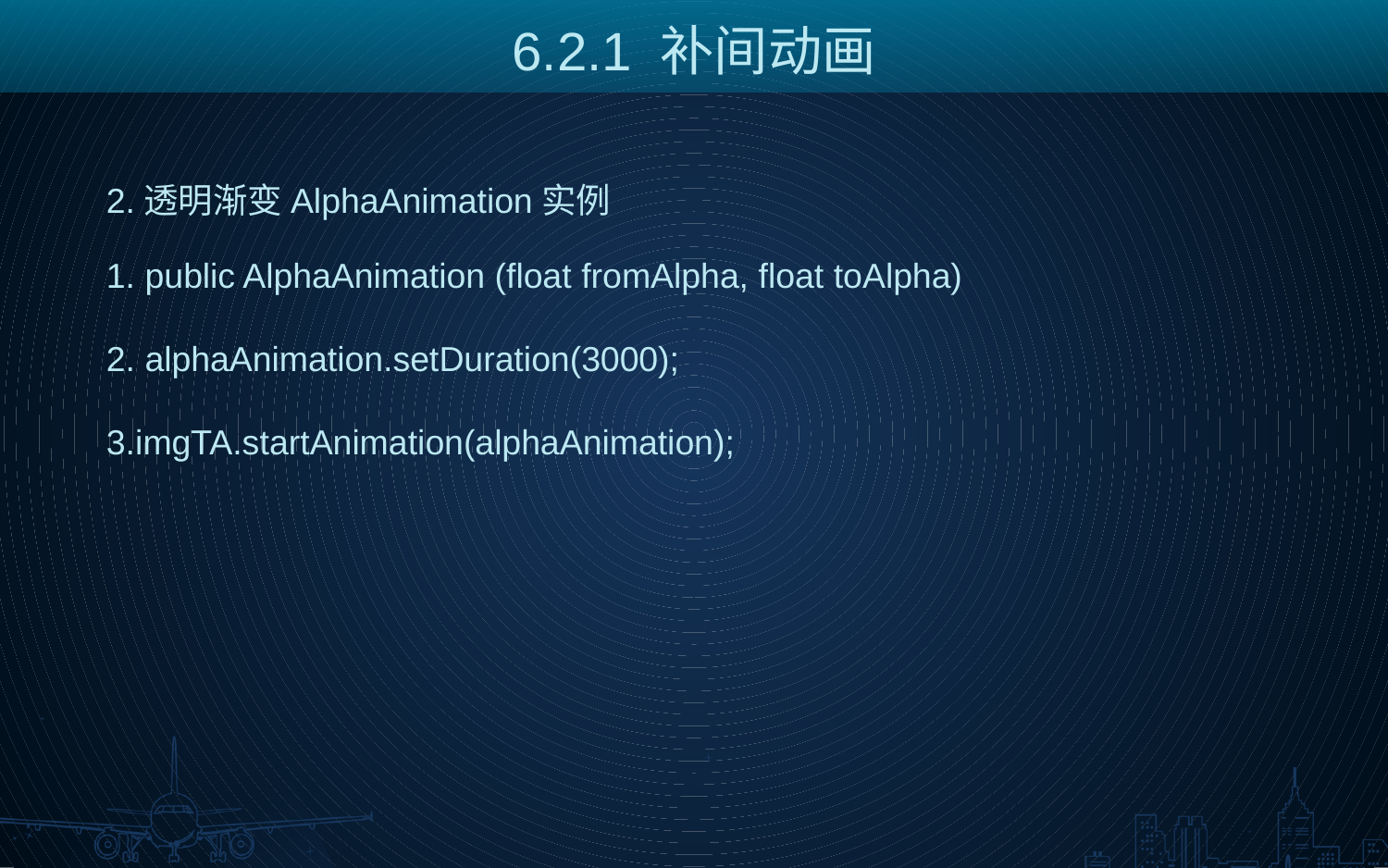

6.2.1 补间动画
2.透明渐变AlphaAnimation实例
1. public AlphaAnimation (float fromAlpha, float toAlpha)

2. alphaAnimation.setDuration(3000);

3.imgTA.startAnimation(alphaAnimation);